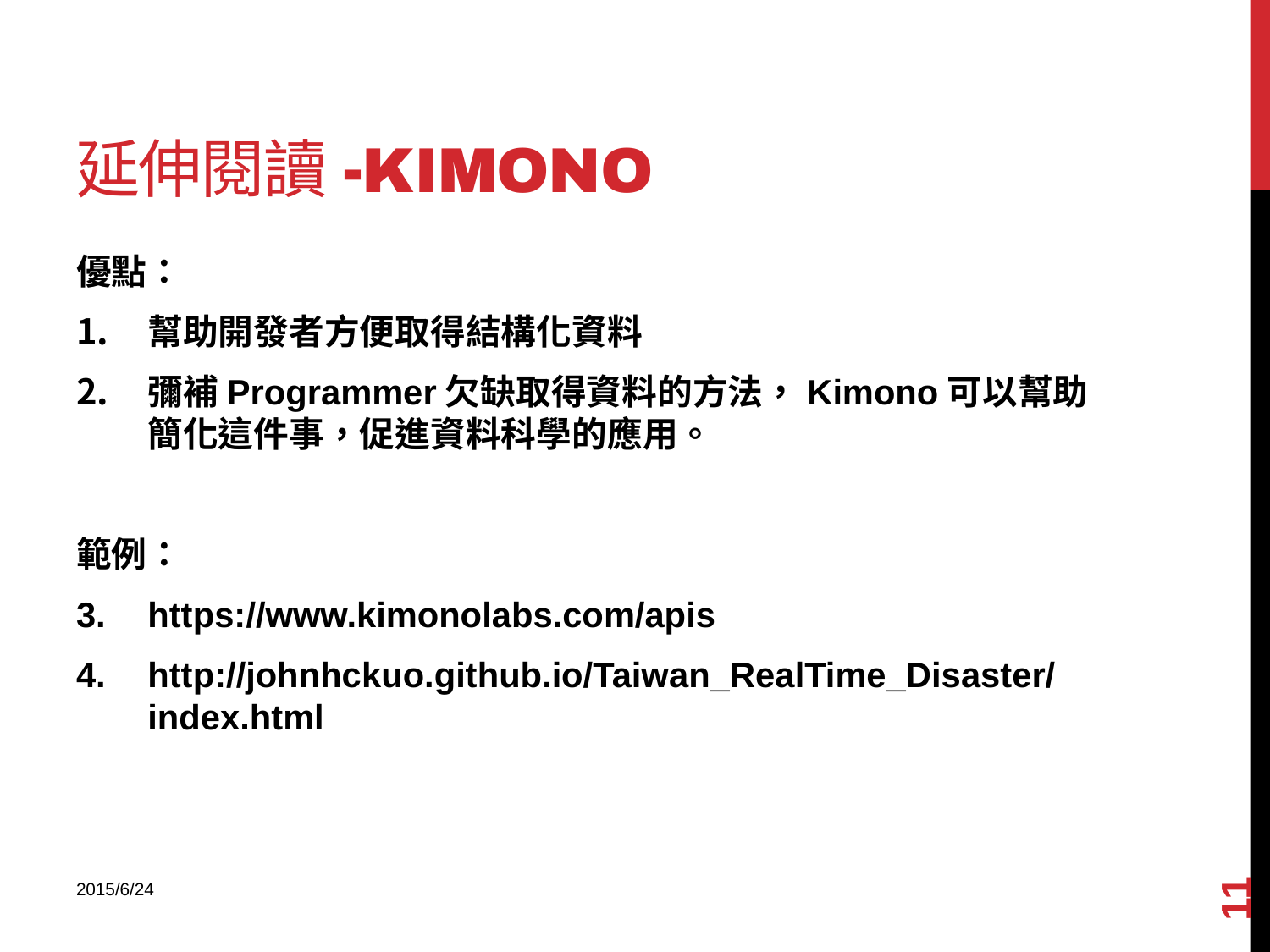

# 延伸閱讀-Kimono
優點：
幫助開發者方便取得結構化資料
彌補Programmer欠缺取得資料的方法，Kimono可以幫助簡化這件事，促進資料科學的應用。

範例：
https://www.kimonolabs.com/apis
http://johnhckuo.github.io/Taiwan_RealTime_Disaster/index.html

11
2015/6/24